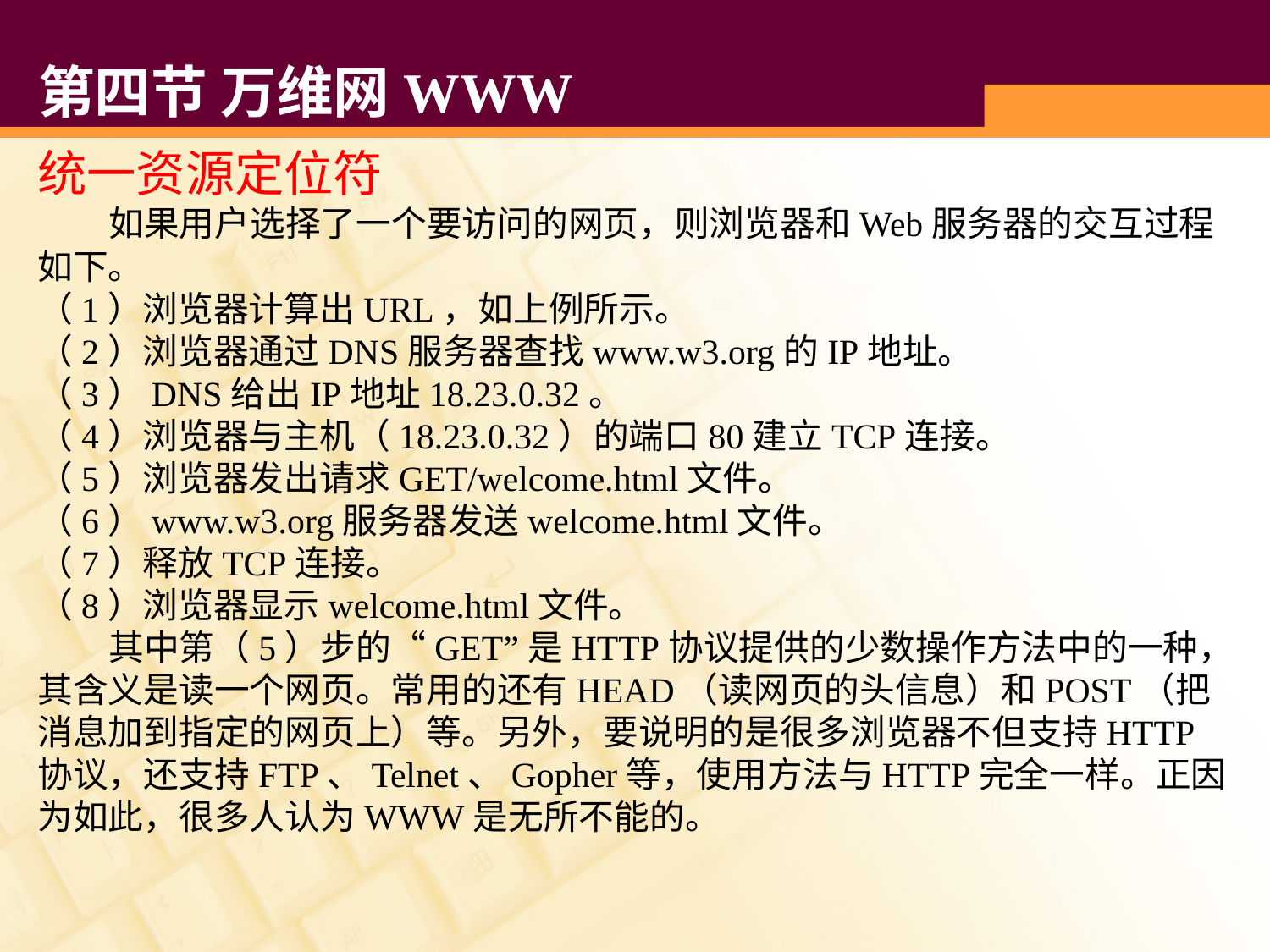

# 第四节 万维网WWW
统一资源定位符
        如果用户选择了一个要访问的网页，则浏览器和Web服务器的交互过程如下。
（1）浏览器计算出URL，如上例所示。
（2）浏览器通过DNS服务器查找www.w3.org的IP地址。
（3）DNS给出IP地址18.23.0.32。
（4）浏览器与主机（18.23.0.32）的端口80建立TCP连接。
（5）浏览器发出请求GET/welcome.html文件。
（6）www.w3.org服务器发送welcome.html文件。
（7）释放TCP连接。
（8）浏览器显示welcome.html文件。
        其中第（5）步的“GET”是HTTP协议提供的少数操作方法中的一种，其含义是读一个网页。常用的还有HEAD（读网页的头信息）和POST（把消息加到指定的网页上）等。另外，要说明的是很多浏览器不但支持HTTP协议，还支持FTP、Telnet、Gopher等，使用方法与HTTP完全一样。正因为如此，很多人认为WWW是无所不能的。